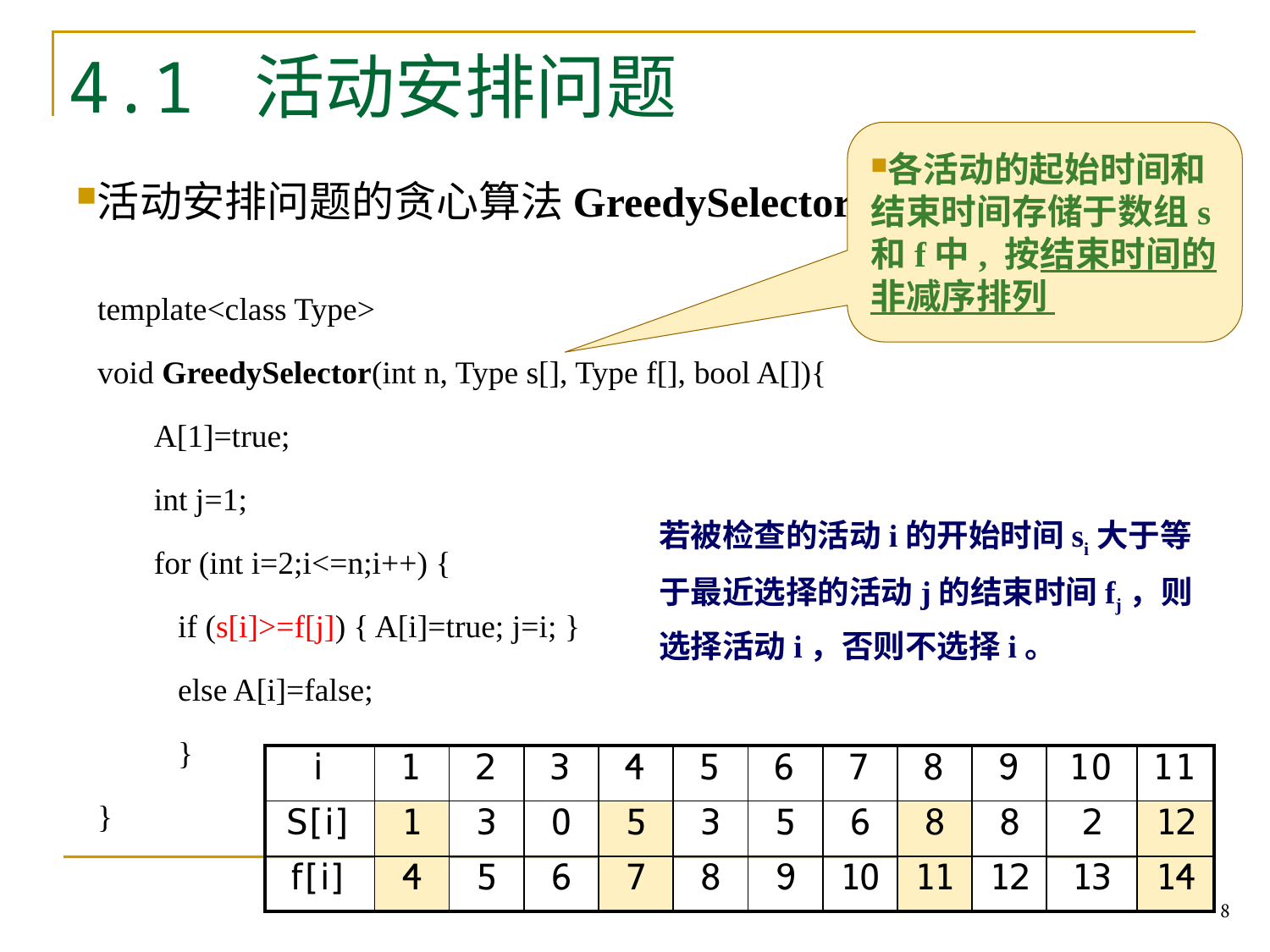

# 4.1 活动安排问题
各活动的起始时间和结束时间存储于数组s和f中, 按结束时间的非减序排列
活动安排问题的贪心算法GreedySelector
template<class Type>
void GreedySelector(int n, Type s[], Type f[], bool A[]){
       A[1]=true;
       int j=1;
       for (int i=2;i<=n;i++) {
          if (s[i]>=f[j]) { A[i]=true; j=i; }
          else A[i]=false;
          }
}
若被检查的活动i的开始时间si大于等于最近选择的活动j的结束时间fj，则选择活动i，否则不选择i。
| i | 1 | 2 | 3 | 4 | 5 | 6 | 7 | 8 | 9 | 10 | 11 |
| --- | --- | --- | --- | --- | --- | --- | --- | --- | --- | --- | --- |
| S[i] | 1 | 3 | 0 | 5 | 3 | 5 | 6 | 8 | 8 | 2 | 12 |
| f[i] | 4 | 5 | 6 | 7 | 8 | 9 | 10 | 11 | 12 | 13 | 14 |
8